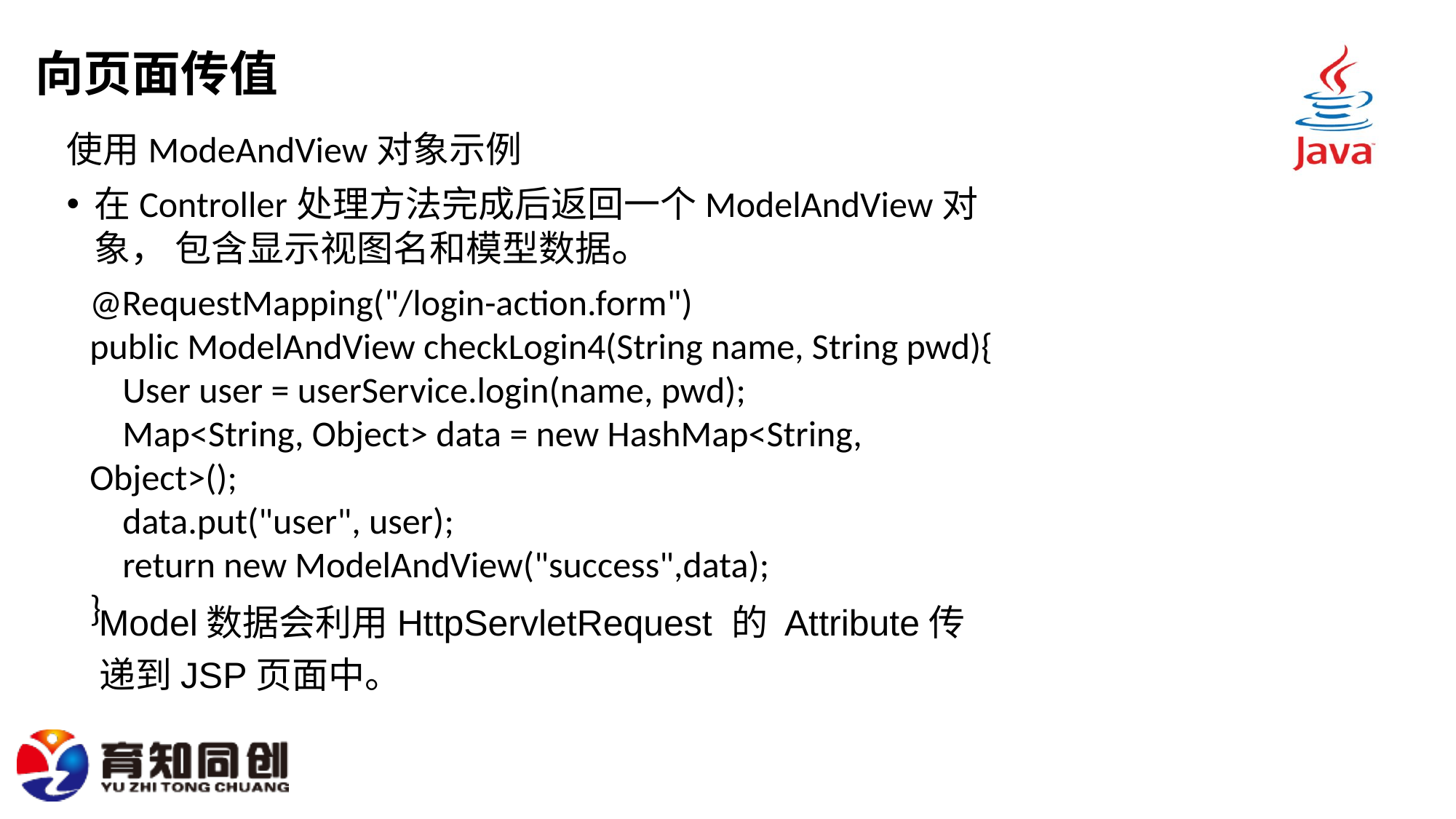

# 向页面传值
使用ModeAndView对象示例
在Controller处理方法完成后返回一个ModelAndView对象， 包含显示视图名和模型数据。
@RequestMapping("/login-action.form")
public ModelAndView checkLogin4(String name, String pwd){
    User user = userService.login(name, pwd);
    Map<String, Object> data = new HashMap<String, Object>();
    data.put("user", user);
    return new ModelAndView("success",data);
}
    Model数据会利用HttpServletRequest 的 Attribute传递到JSP页面中。